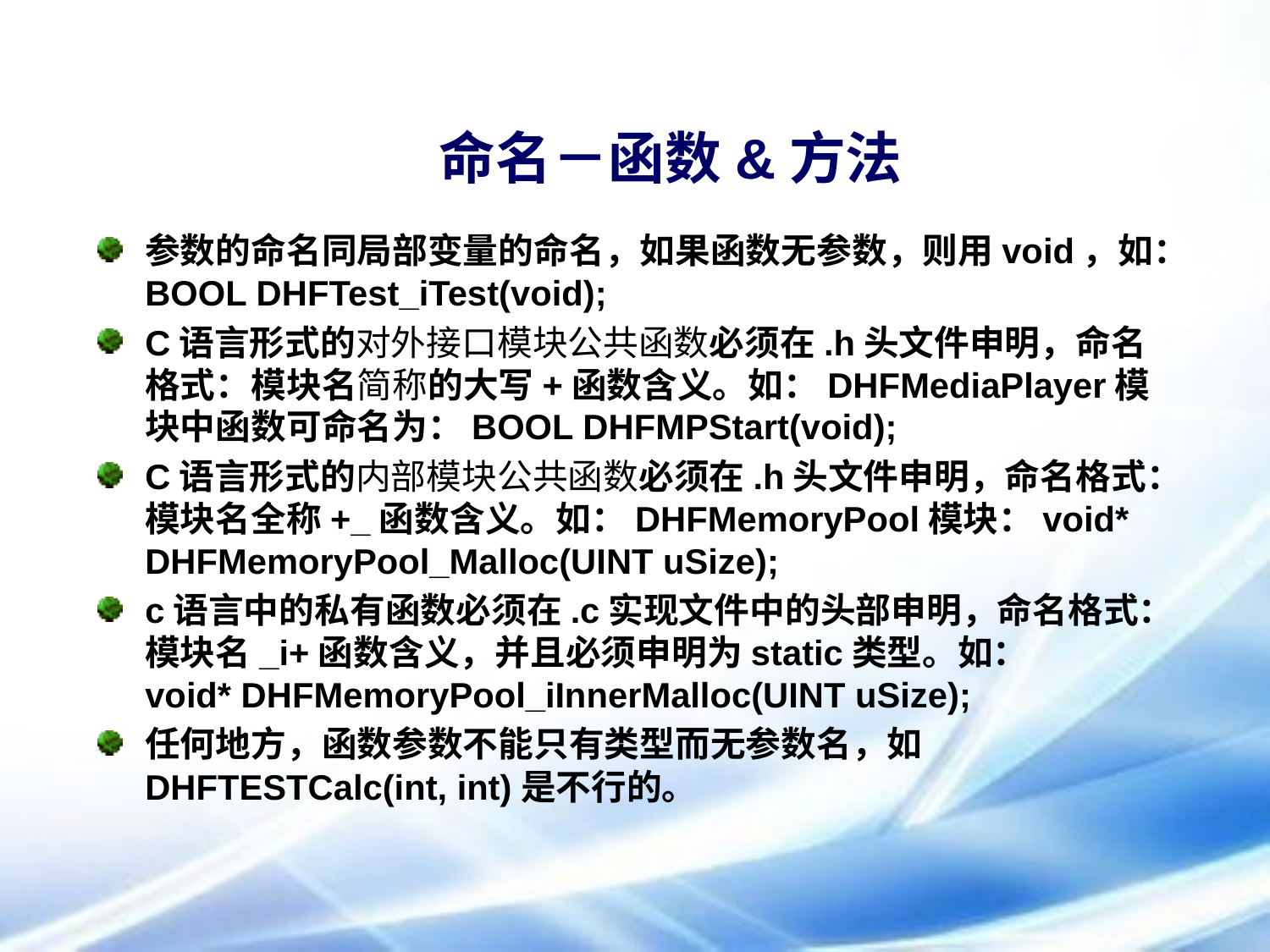

# 命名－函数&方法
参数的命名同局部变量的命名，如果函数无参数，则用void，如：BOOL DHFTest_iTest(void);
C语言形式的对外接口模块公共函数必须在.h头文件申明，命名格式：模块名简称的大写+函数含义。如：DHFMediaPlayer模块中函数可命名为：BOOL DHFMPStart(void);
C语言形式的内部模块公共函数必须在.h头文件申明，命名格式：模块名全称+_函数含义。如：DHFMemoryPool模块：void* DHFMemoryPool_Malloc(UINT uSize);
c语言中的私有函数必须在.c实现文件中的头部申明，命名格式：模块名_i+函数含义，并且必须申明为static类型。如：
void* DHFMemoryPool_iInnerMalloc(UINT uSize);
任何地方，函数参数不能只有类型而无参数名，如DHFTESTCalc(int, int)是不行的。